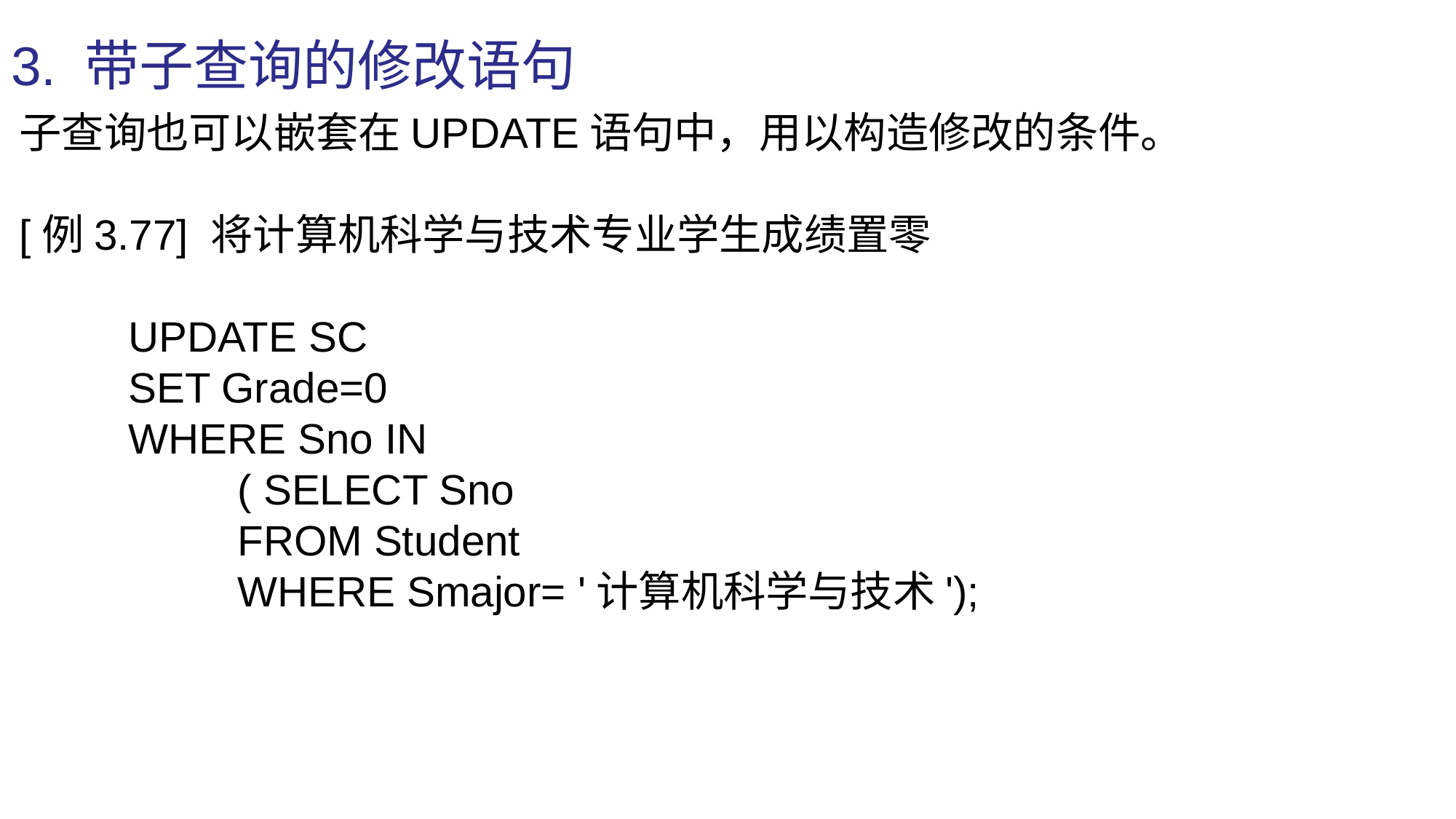

3. 带子查询的修改语句
子查询也可以嵌套在UPDATE语句中，用以构造修改的条件。

[例3.77] 将计算机科学与技术专业学生成绩置零

	UPDATE SC
	SET Grade=0
	WHERE Sno IN
		( SELECT Sno
		FROM Student
		WHERE Smajor= '计算机科学与技术');